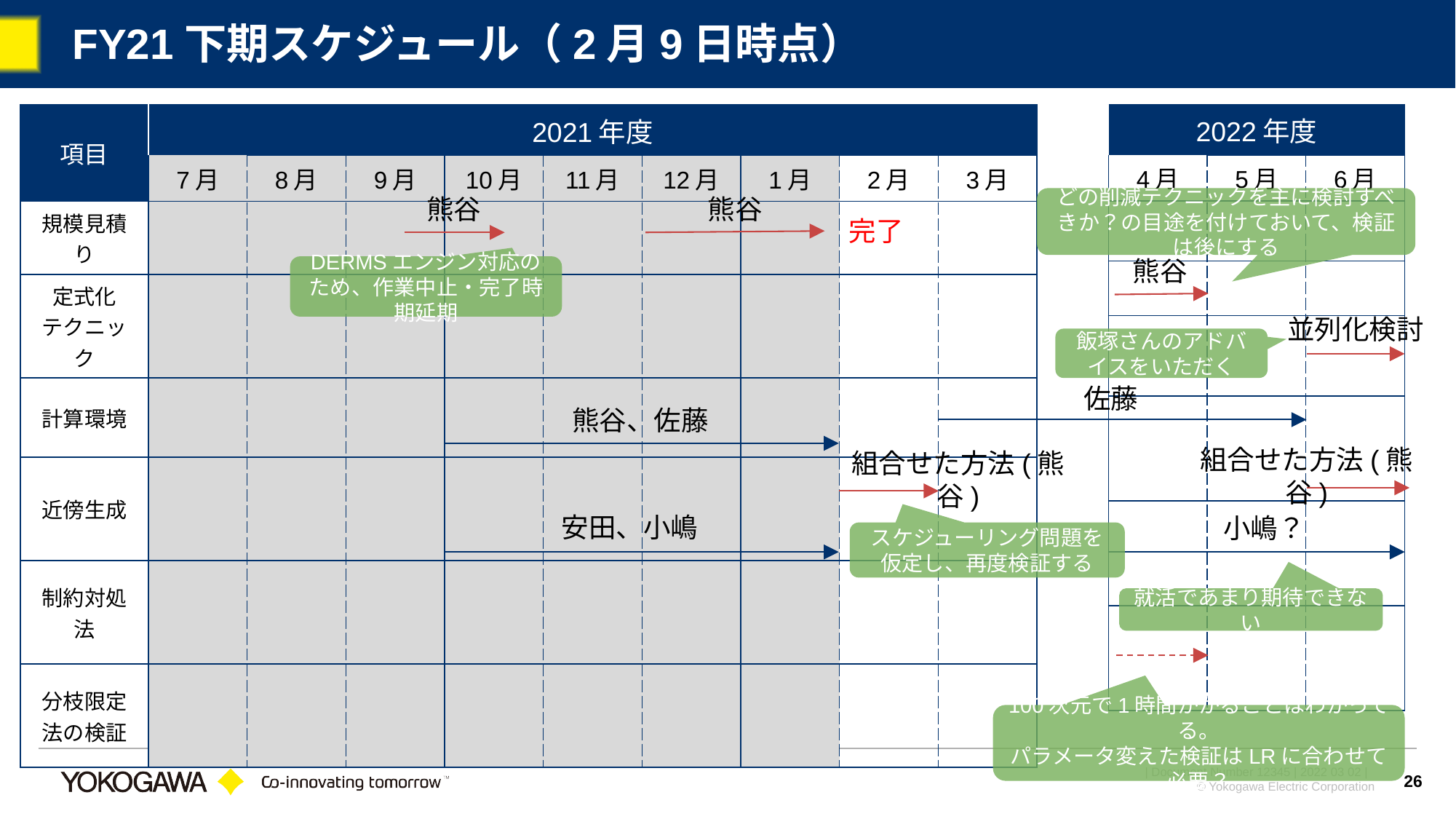

# FY21下期スケジュール（2月9日時点）
| 2022年度 |  |  |
| --- | --- | --- |
| 4月 | 5月 | 6月 |
|  |  |  |
|  |  |  |
|  |  |  |
|  |  |  |
|  |  |  |
|  |  |  |
| 項目 | 2021年度 |  |  |  |  |  |  |  |  |
| --- | --- | --- | --- | --- | --- | --- | --- | --- | --- |
|  | 7月 | 8月 | 9月 | 10月 | 11月 | 12月 | 1月 | 2月 | 3月 |
| 規模見積り |  |  |  |  |  |  |  |  |  |
| 定式化 テクニック |  |  |  |  |  |  |  |  |  |
| 計算環境 |  |  |  |  |  |  |  |  |  |
| 近傍生成 |  |  |  |  |  |  |  |  |  |
| 制約対処法 |  |  |  |  |  |  |  |  |  |
| 分枝限定法の検証 |  |  |  |  |  |  |  |  |  |
熊谷
熊谷
どの削減テクニックを主に検討すべきか？の目途を付けておいて、検証は後にする
完了
熊谷
DERMSエンジン対応のため、作業中止・完了時期延期
並列化検討
飯塚さんのアドバイスをいただく
佐藤
熊谷、佐藤
組合せた方法(熊谷)
組合せた方法(熊谷)
安田、小嶋
小嶋？
スケジューリング問題を仮定し、再度検証する
就活であまり期待できない
100次元で1時間かかることはわかってる。
パラメータ変えた検証はLRに合わせて必要？
26